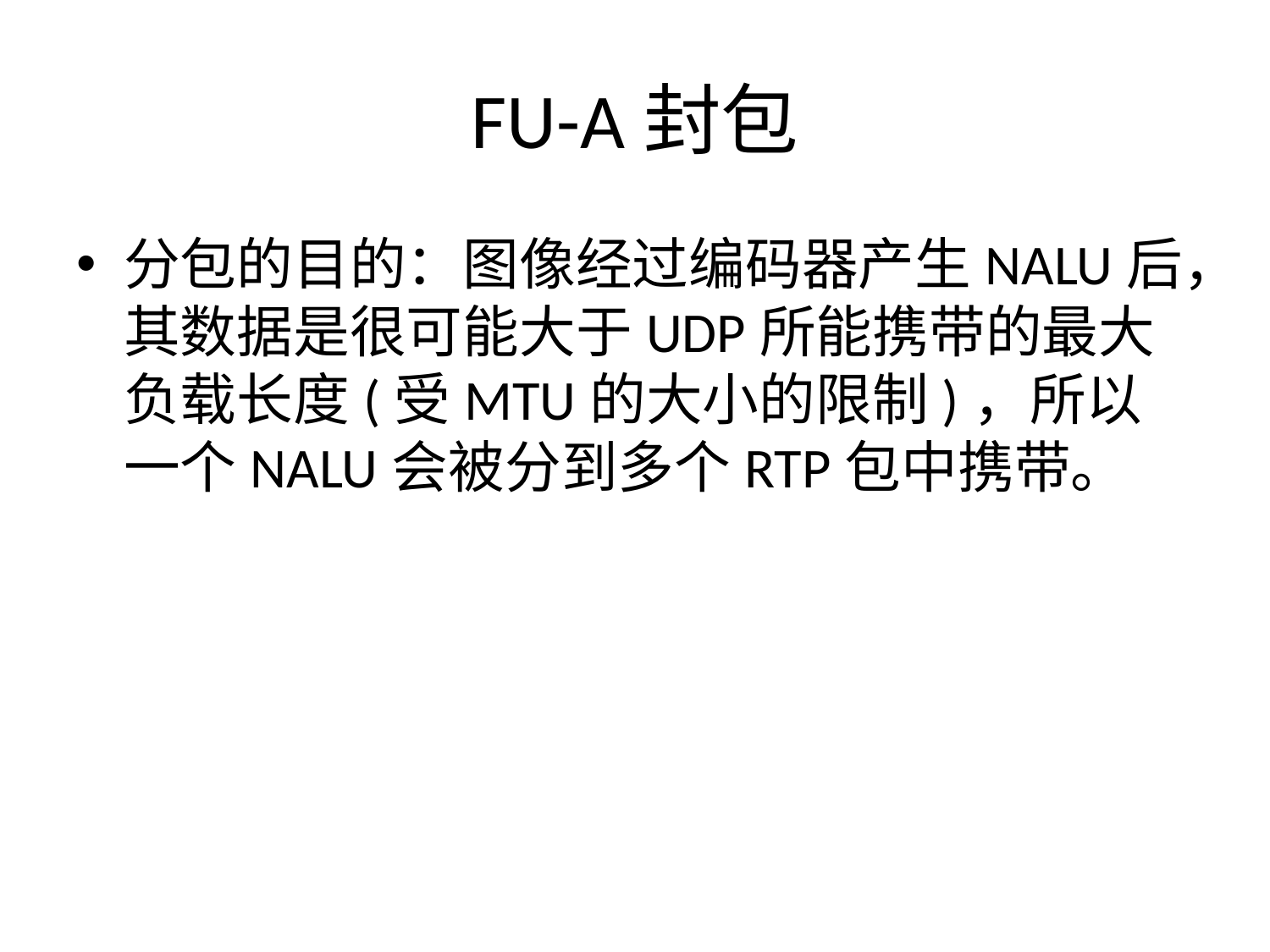

# FU-A封包
分包的目的：图像经过编码器产生NALU后，其数据是很可能大于UDP所能携带的最大负载长度(受MTU的大小的限制)，所以一个NALU会被分到多个RTP包中携带。